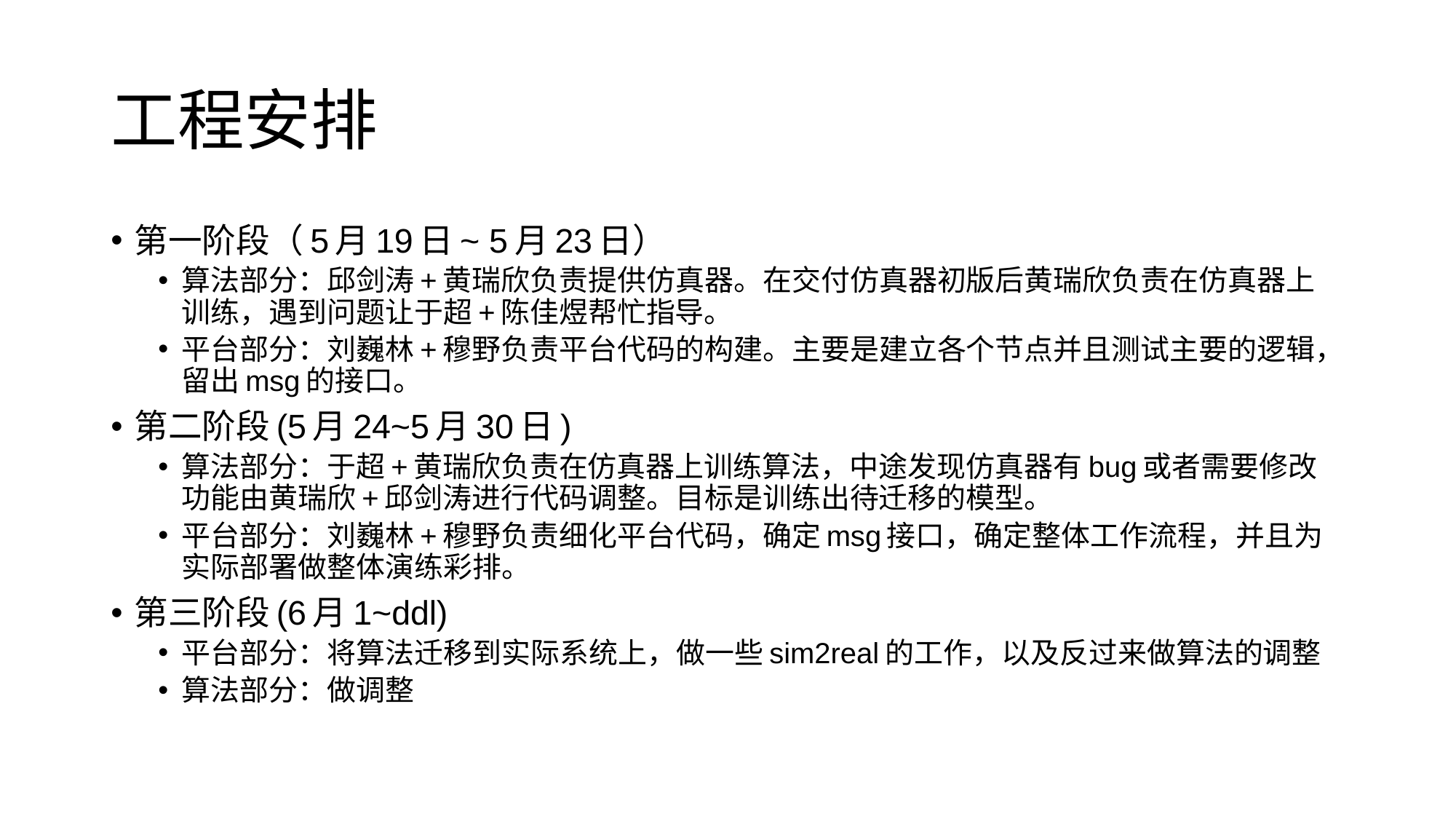

# 工程安排
第一阶段（5月19日~ 5月23日）
算法部分：邱剑涛+黄瑞欣负责提供仿真器。在交付仿真器初版后黄瑞欣负责在仿真器上训练，遇到问题让于超+陈佳煜帮忙指导。
平台部分：刘巍林+穆野负责平台代码的构建。主要是建立各个节点并且测试主要的逻辑，留出msg的接口。
第二阶段(5月24~5月30日)
算法部分：于超+黄瑞欣负责在仿真器上训练算法，中途发现仿真器有bug或者需要修改功能由黄瑞欣+邱剑涛进行代码调整。目标是训练出待迁移的模型。
平台部分：刘巍林+穆野负责细化平台代码，确定msg接口，确定整体工作流程，并且为实际部署做整体演练彩排。
第三阶段(6月1~ddl)
平台部分：将算法迁移到实际系统上，做一些sim2real的工作，以及反过来做算法的调整
算法部分：做调整